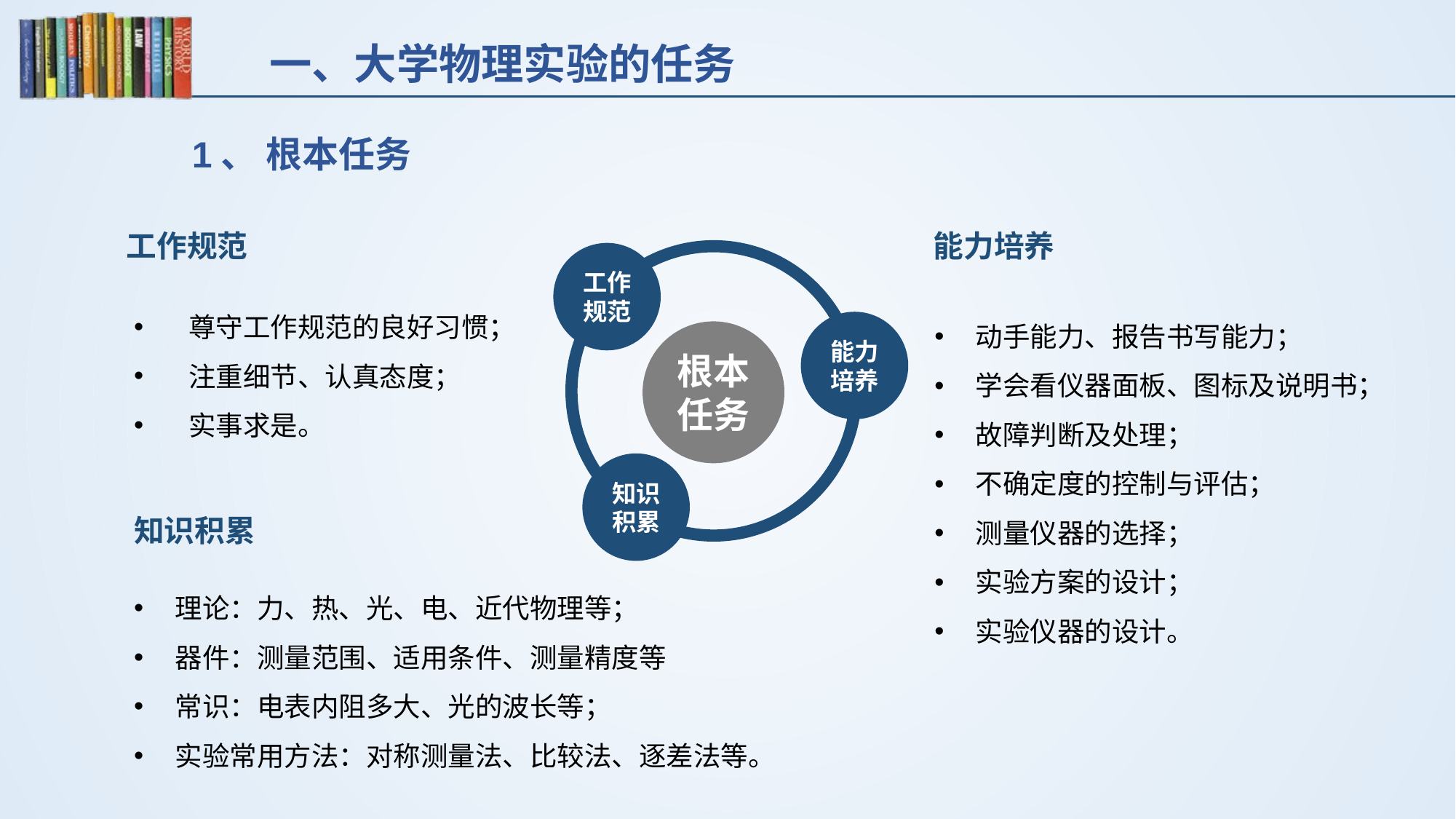

一、大学物理实验的任务
1、 根本任务
工作规范
能力培养
工作规范

能力培养
根本任务
知识积累
尊守工作规范的良好习惯；
注重细节、认真态度；
实事求是。
动手能力、报告书写能力；
学会看仪器面板、图标及说明书；
故障判断及处理；
不确定度的控制与评估；
测量仪器的选择；
实验方案的设计；
实验仪器的设计。
知识积累
理论：力、热、光、电、近代物理等；
器件：测量范围、适用条件、测量精度等
常识：电表内阻多大、光的波长等；
实验常用方法：对称测量法、比较法、逐差法等。